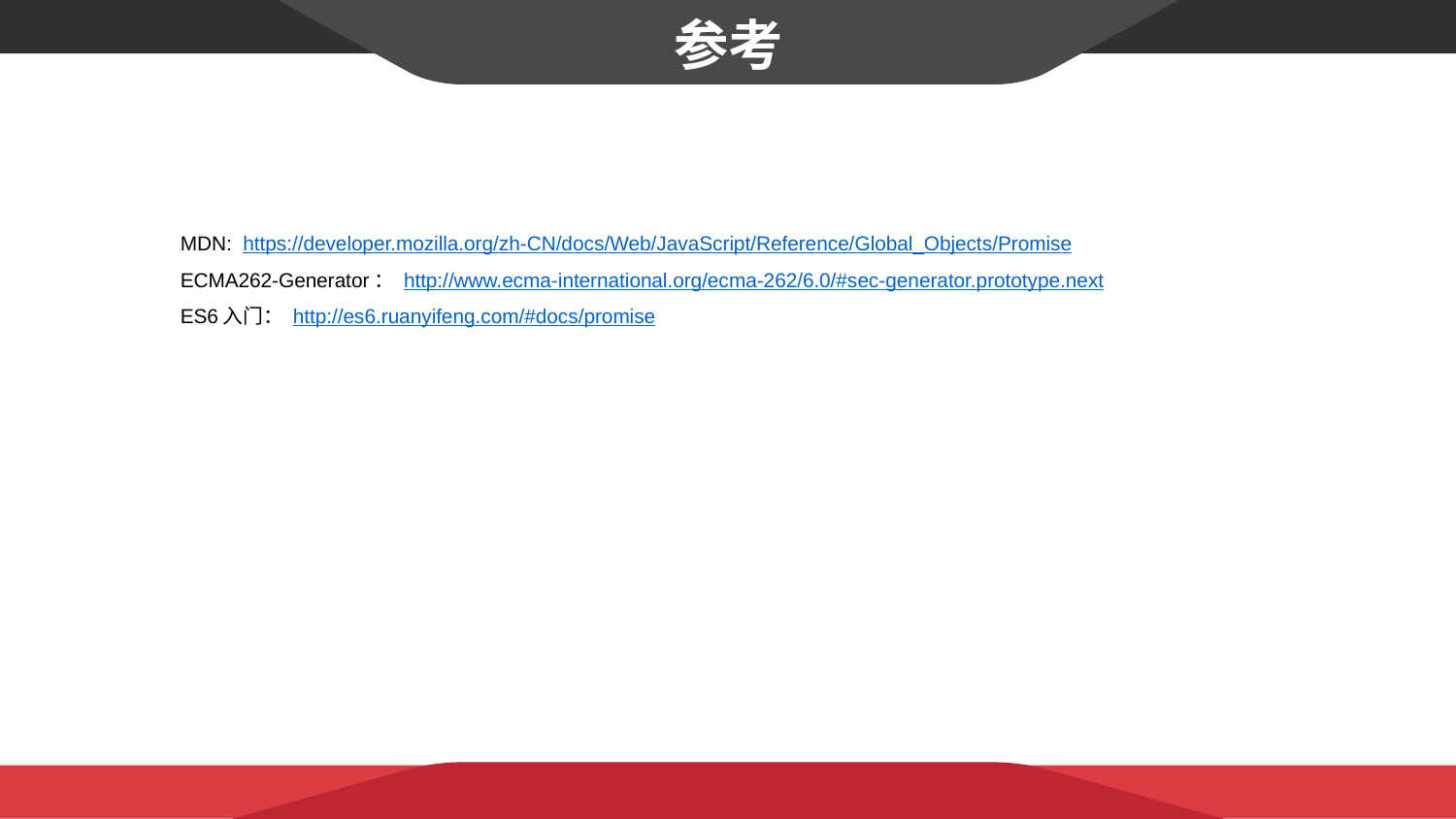

参考
MDN:  https://developer.mozilla.org/zh-CN/docs/Web/JavaScript/Reference/Global_Objects/Promise
ECMA262-Generator： http://www.ecma-international.org/ecma-262/6.0/#sec-generator.prototype.next
ES6入门： http://es6.ruanyifeng.com/#docs/promise